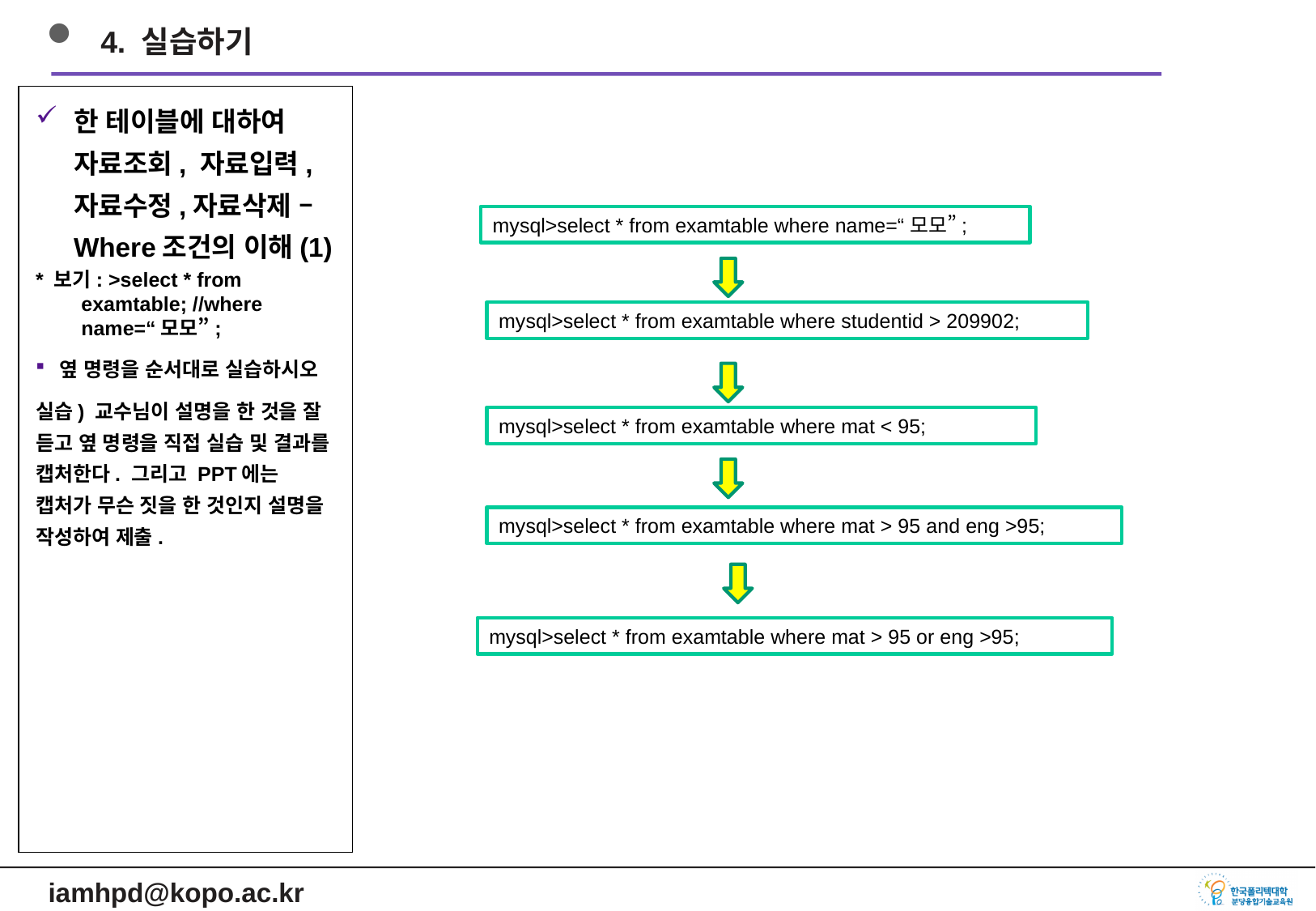

4. 실습하기
한 테이블에 대하여 자료조회, 자료입력, 자료수정,자료삭제 – Where조건의 이해(1)
* 보기: >select * from examtable; //where name=“모모”;
옆 명령을 순서대로 실습하시오
실습) 교수님이 설명을 한 것을 잘 듣고 옆 명령을 직접 실습 및 결과를 캡처한다. 그리고 PPT에는 캡처가 무슨 짓을 한 것인지 설명을 작성하여 제출.
mysql>select * from examtable where name=“모모”;

mysql>select * from examtable where studentid > 209902;

mysql>select * from examtable where mat < 95;

mysql>select * from examtable where mat > 95 and eng >95;

mysql>select * from examtable where mat > 95 or eng >95;